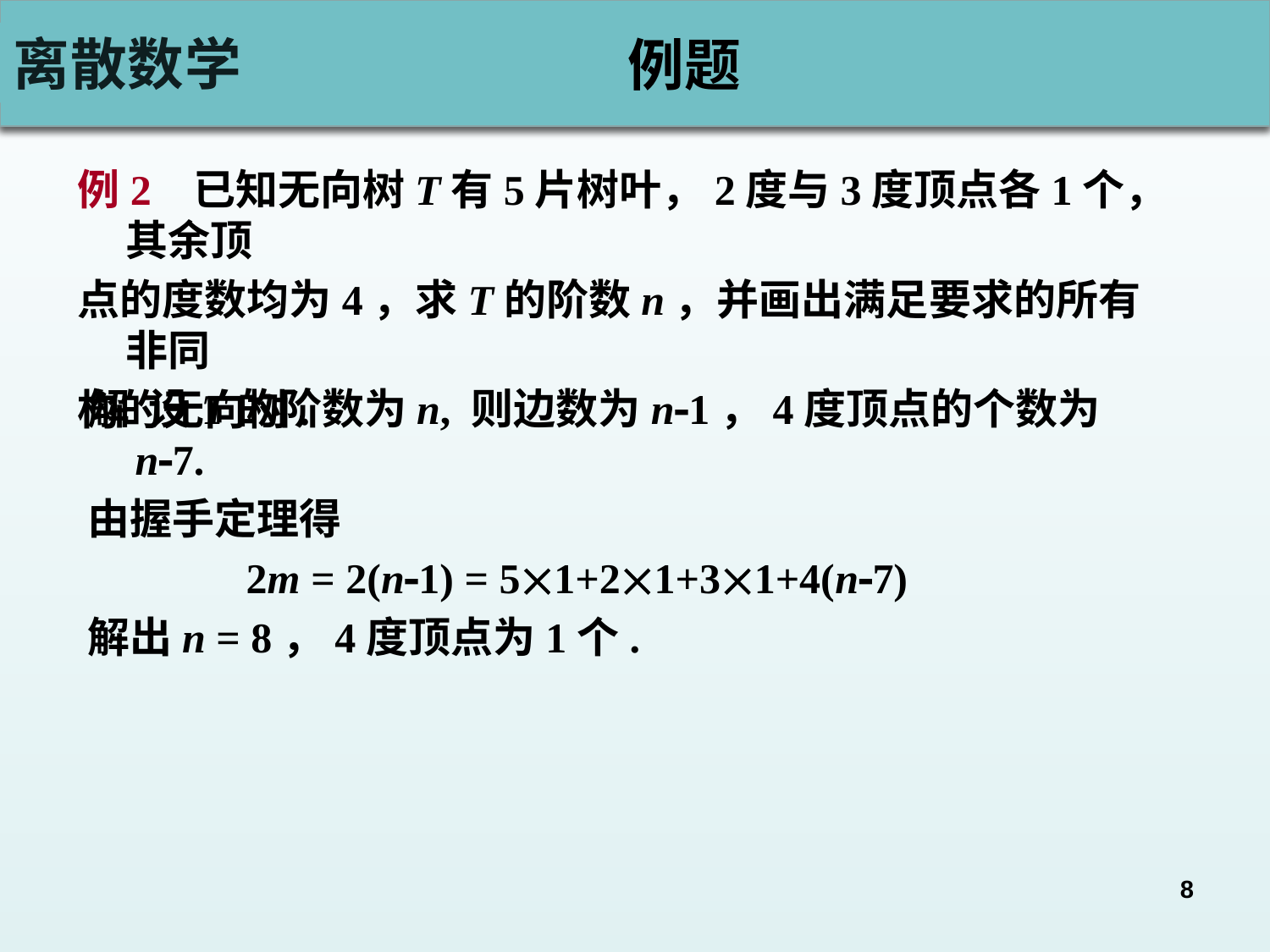

# 例题
例2   已知无向树T有5片树叶，2度与3度顶点各1个，其余顶
点的度数均为4，求T的阶数n，并画出满足要求的所有非同
构的无向树.

解  设T的阶数为n, 则边数为n−1，4度顶点的个数为n−7.
由握手定理得
               2m = 2(n−1) = 5×1+2×1+3×1+4(n−7)
解出n = 8，4度顶点为1个.
8